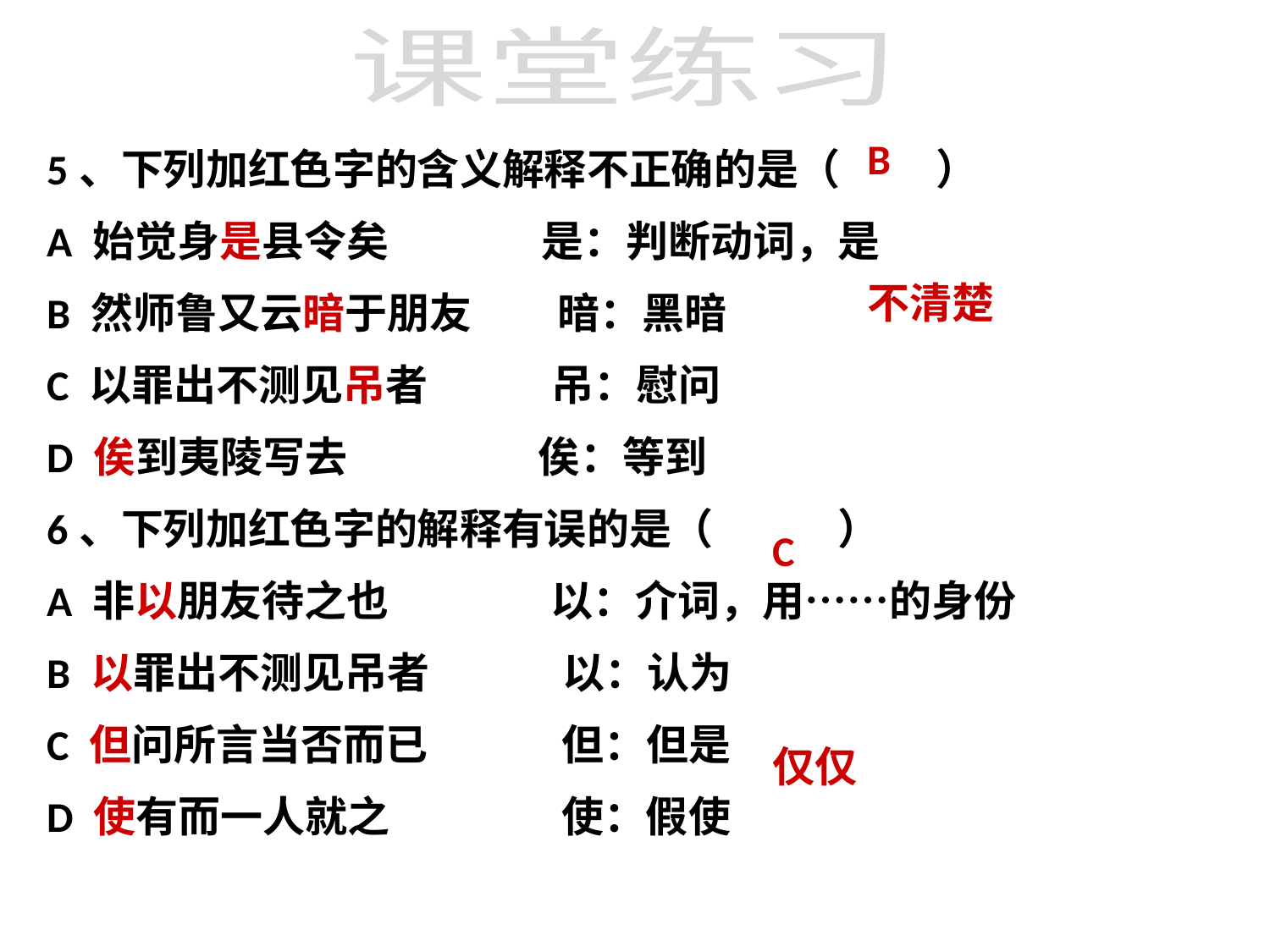

课堂练习
B

不清楚
5、下列加红色字的含义解释不正确的是（          ）
A 始觉身是县令矣                是：判断动词，是
B 然师鲁又云暗于朋友         暗：黑暗
C 以罪出不测见吊者             吊：慰问
D 俟到夷陵写去                    俟：等到
6、下列加红色字的解释有误的是（             ）
A 非以朋友待之也                 以：介词，用……的身份
B 以罪出不测见吊者              以：认为
C 但问所言当否而已              但：但是
D 使有而一人就之                  使：假使
C

仅仅